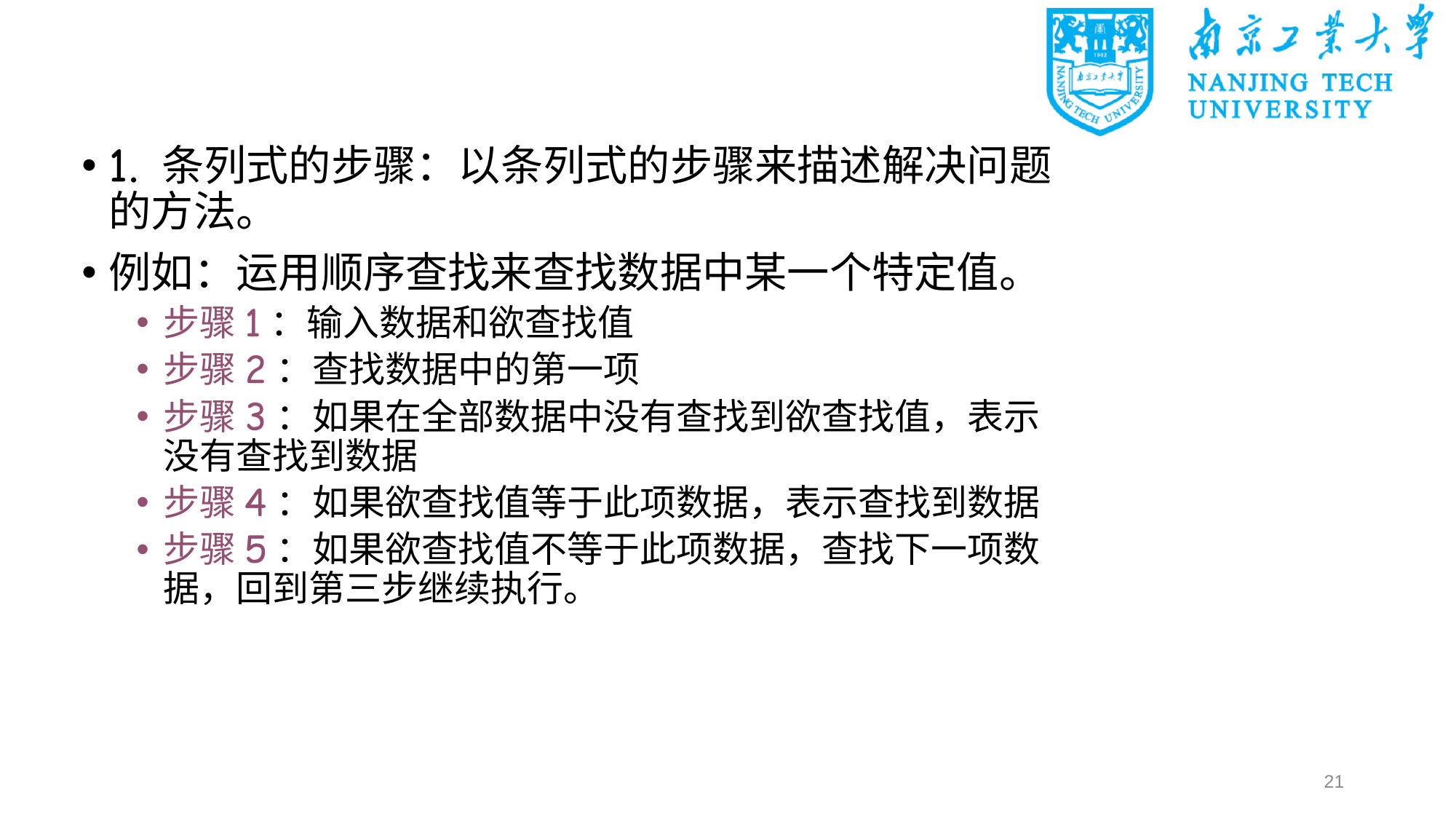

1. 条列式的步骤：以条列式的步骤来描述解决问题的方法。
例如：运用顺序查找来查找数据中某一个特定值。
步骤1：输入数据和欲查找值
步骤2：查找数据中的第一项
步骤3：如果在全部数据中没有查找到欲查找值，表示没有查找到数据
步骤4：如果欲查找值等于此项数据，表示查找到数据
步骤5：如果欲查找值不等于此项数据，查找下一项数据，回到第三步继续执行。
21